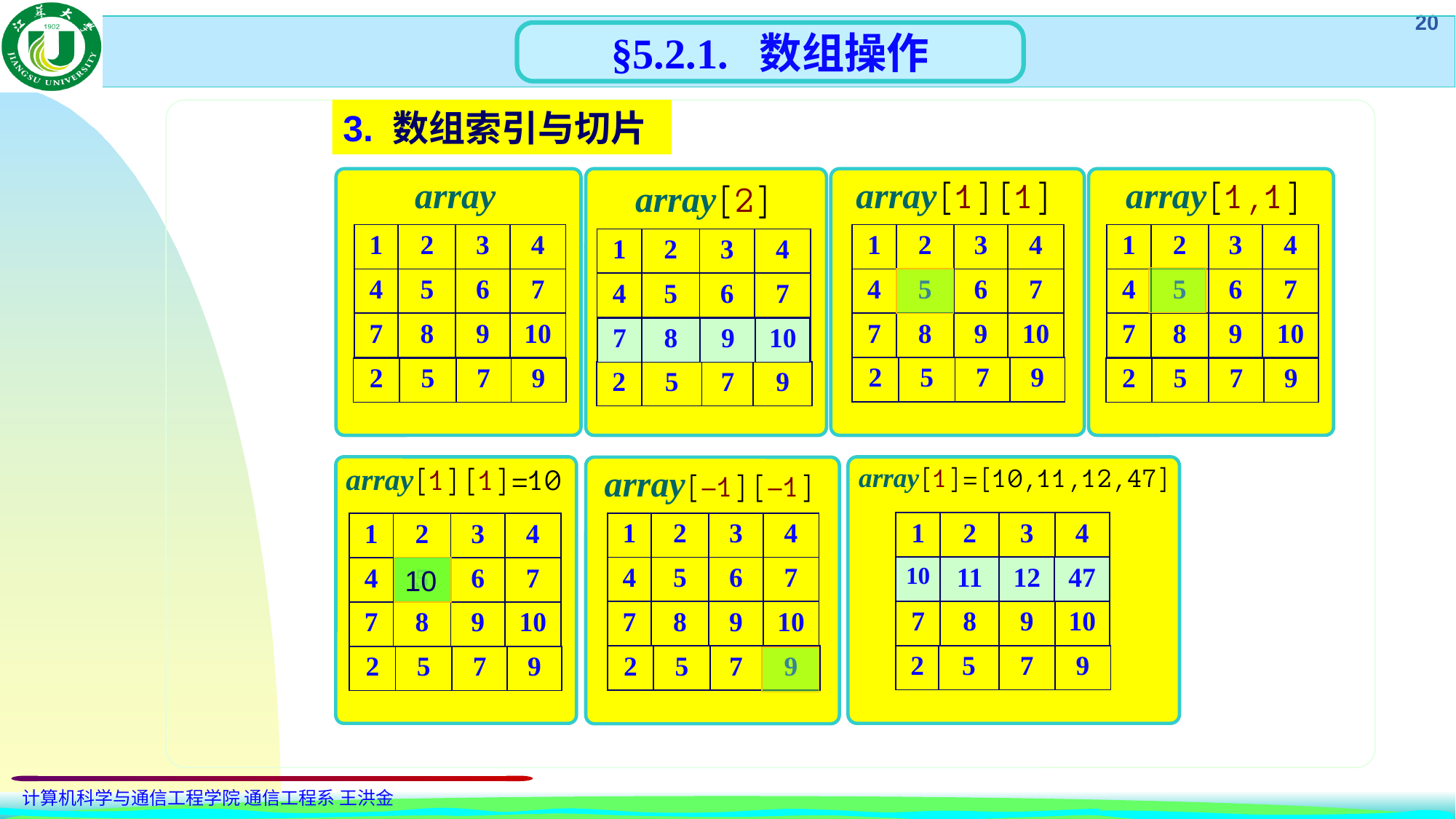

§5.2.1.  数组操作
3. 数组索引与切片

array
array[1,1]
array[1][1]
array[2]
| 1 | 2 | 3 | 4 |
| --- | --- | --- | --- |
| 4 | 5 | 6 | 7 |
| 7 | 8 | 9 | 10 |
| 1 | 2 | 3 | 4 |
| --- | --- | --- | --- |
| 4 | 5 | 6 | 7 |
| 7 | 8 | 9 | 10 |
| 1 | 2 | 3 | 4 |
| --- | --- | --- | --- |
| 4 | 5 | 6 | 7 |
| 7 | 8 | 9 | 10 |
| 1 | 2 | 3 | 4 |
| --- | --- | --- | --- |
| 4 | 5 | 6 | 7 |
| 7 | 8 | 9 | 10 |

| 7 | 8 | 9 | 10 |
| --- | --- | --- | --- |
| 2 | 5 | 7 | 9 |
| --- | --- | --- | --- |
| 2 | 5 | 7 | 9 |
| --- | --- | --- | --- |
| 2 | 5 | 7 | 9 |
| --- | --- | --- | --- |
| 2 | 5 | 7 | 9 |
| --- | --- | --- | --- |

array[1]=[10,11,12,47]
array[1][1]=10
array[-1][-1]
| 1 | 2 | 3 | 4 |
| --- | --- | --- | --- |
| 4 | 5 | 6 | 7 |
| 7 | 8 | 9 | 10 |
| 1 | 2 | 3 | 4 |
| --- | --- | --- | --- |
| 4 | 5 | 6 | 7 |
| 7 | 8 | 9 | 10 |
| 1 | 2 | 3 | 4 |
| --- | --- | --- | --- |
| 4 | 5 | 6 | 7 |
| 7 | 8 | 9 | 10 |
10
| 10 | 11 | 12 | 47 |
| --- | --- | --- | --- |
| 2 | 5 | 7 | 9 |
| --- | --- | --- | --- |
| 2 | 5 | 7 | 9 |
| --- | --- | --- | --- |
| 2 | 5 | 7 | 9 |
| --- | --- | --- | --- |